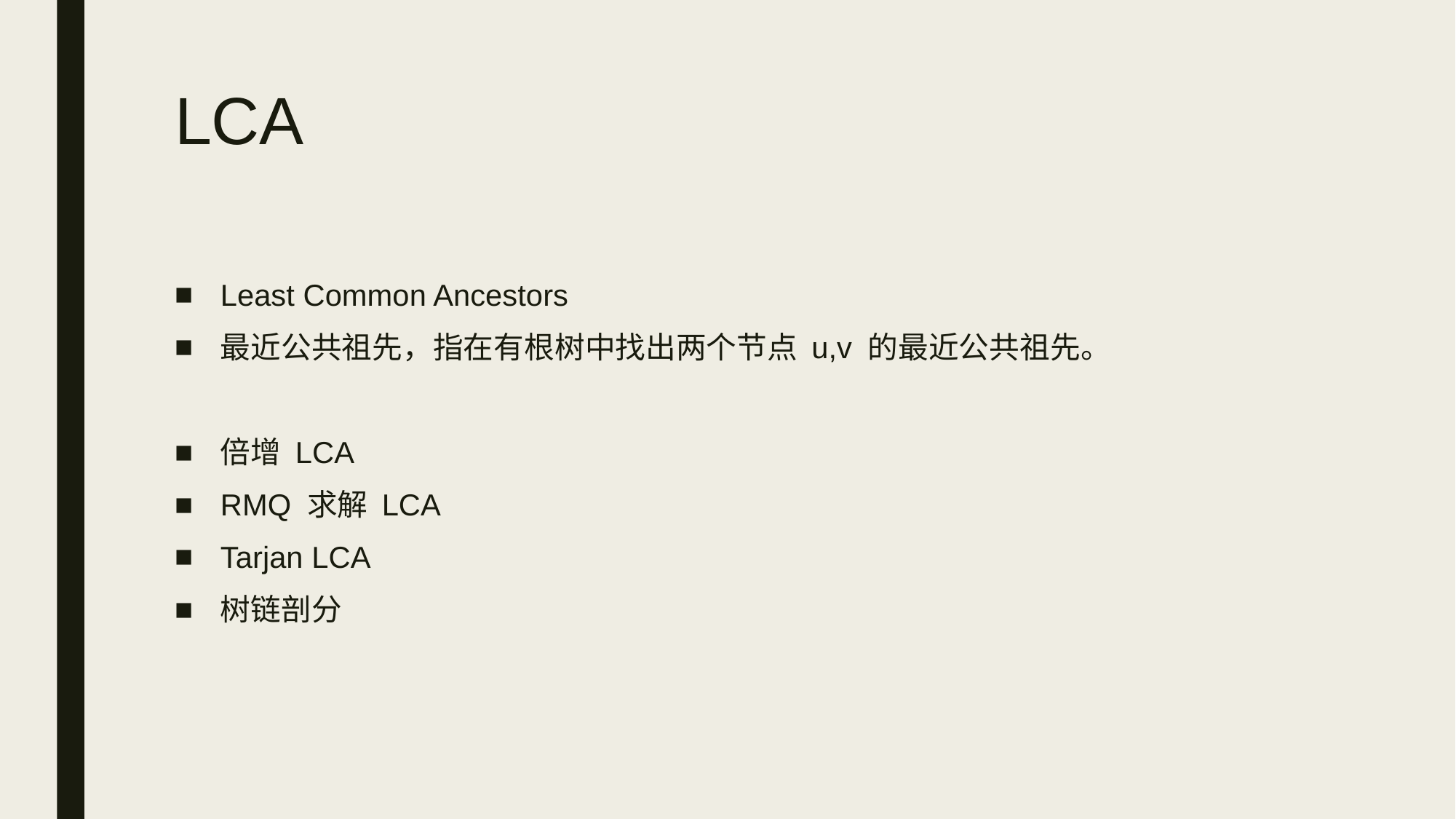

# LCA
Least Common Ancestors
最近公共祖先，指在有根树中找出两个节点 u,v 的最近公共祖先。

倍增 LCA
RMQ 求解 LCA
Tarjan LCA
树链剖分